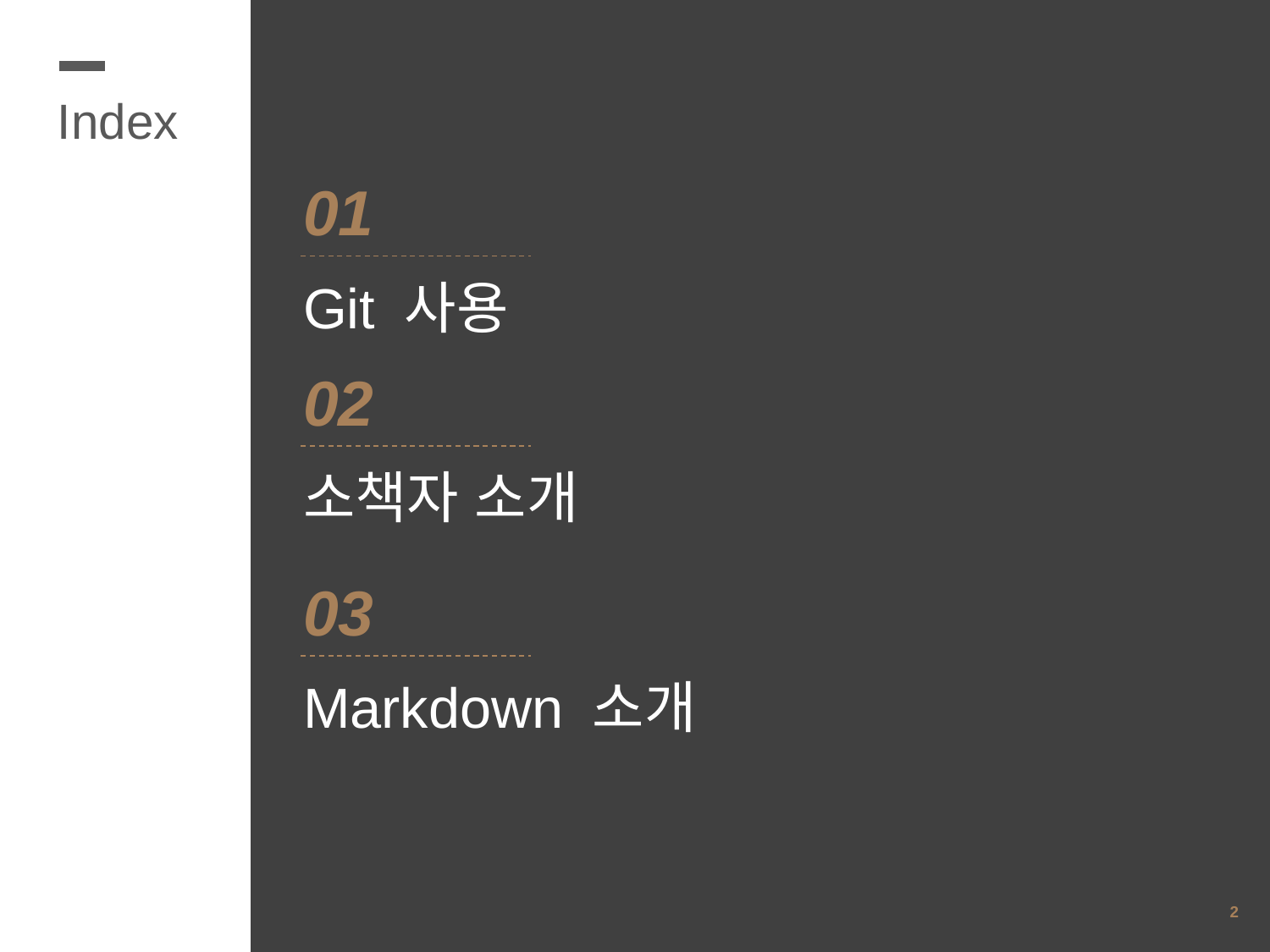

Index
01
Git 사용
02
소책자 소개
03
Markdown 소개
2